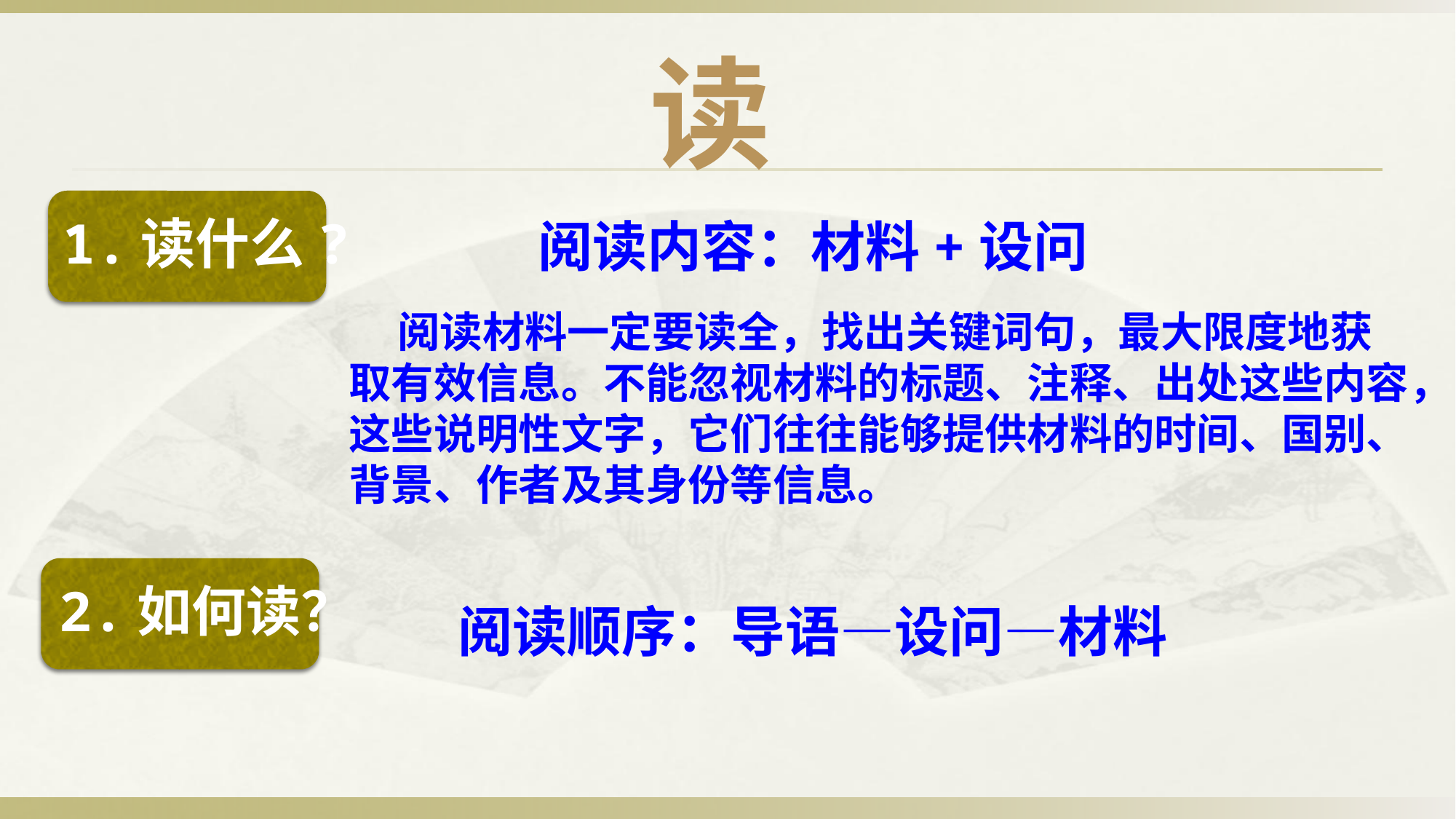

读

1.读什么?
阅读内容：材料+设问
    阅读材料一定要读全，找出关键词句，最大限度地获取有效信息。不能忽视材料的标题、注释、出处这些内容，这些说明性文字，它们往往能够提供材料的时间、国别、背景、作者及其身份等信息。

2.如何读？
阅读顺序：导语—设问—材料